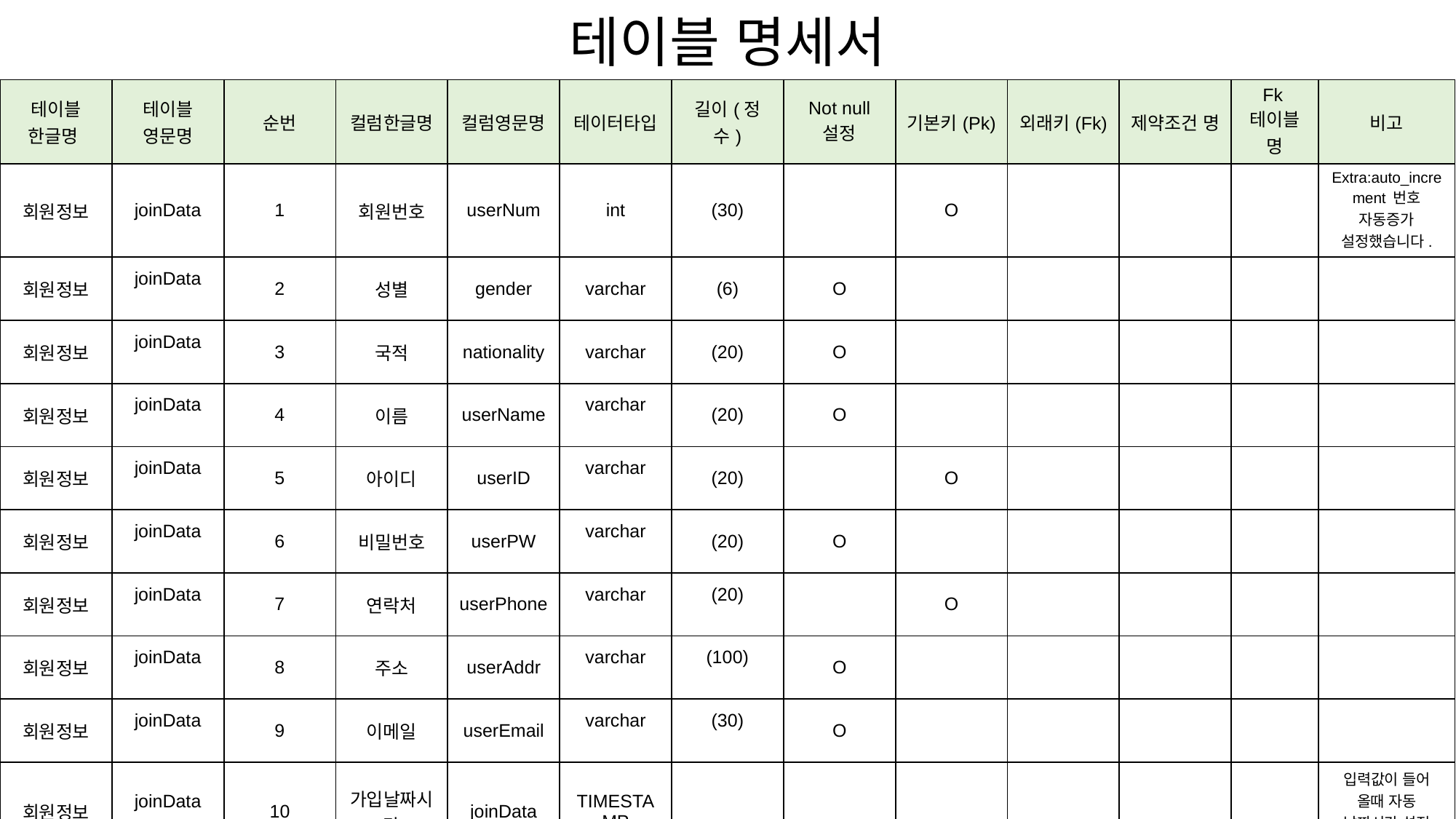

테이블 명세서
| 테이블 한글명 | 테이블 영문명 | 순번 | 컬럼한글명 | 컬럼영문명 | 테이터타입 | 길이(정수) | Not null 설정 | 기본키(Pk) | 외래키(Fk) | 제약조건 명 | Fk테이블 명 | 비고 |
| --- | --- | --- | --- | --- | --- | --- | --- | --- | --- | --- | --- | --- |
| 회원정보 | joinData | 1 | 회원번호 | userNum | int | (30) |  | O |  |  |  | Extra:auto\_increment 번호 자동증가 설정했습니다. |
| 회원정보 | joinData | 2 | 성별 | gender | varchar | (6) | O |  |  |  |  |  |
| 회원정보 | joinData | 3 | 국적 | nationality | varchar | (20) | O |  |  |  |  |  |
| 회원정보 | joinData | 4 | 이름 | userName | varchar | (20) | O |  |  |  |  |  |
| 회원정보 | joinData | 5 | 아이디 | userID | varchar | (20) |  | O |  |  |  |  |
| 회원정보 | joinData | 6 | 비밀번호 | userPW | varchar | (20) | O |  |  |  |  |  |
| 회원정보 | joinData | 7 | 연락처 | userPhone | varchar | (20) |  | O |  |  |  |  |
| 회원정보 | joinData | 8 | 주소 | userAddr | varchar | (100) | O |  |  |  |  |  |
| 회원정보 | joinData | 9 | 이메일 | userEmail | varchar | (30) | O |  |  |  |  |  |
| 회원정보 | joinData | 10 | 가입날짜시간 | joinData | TIMESTAMP |  |  |  |  |  |  | 입력값이 들어 올때 자동 날짜시간 설정 값이 입력됩니다. |